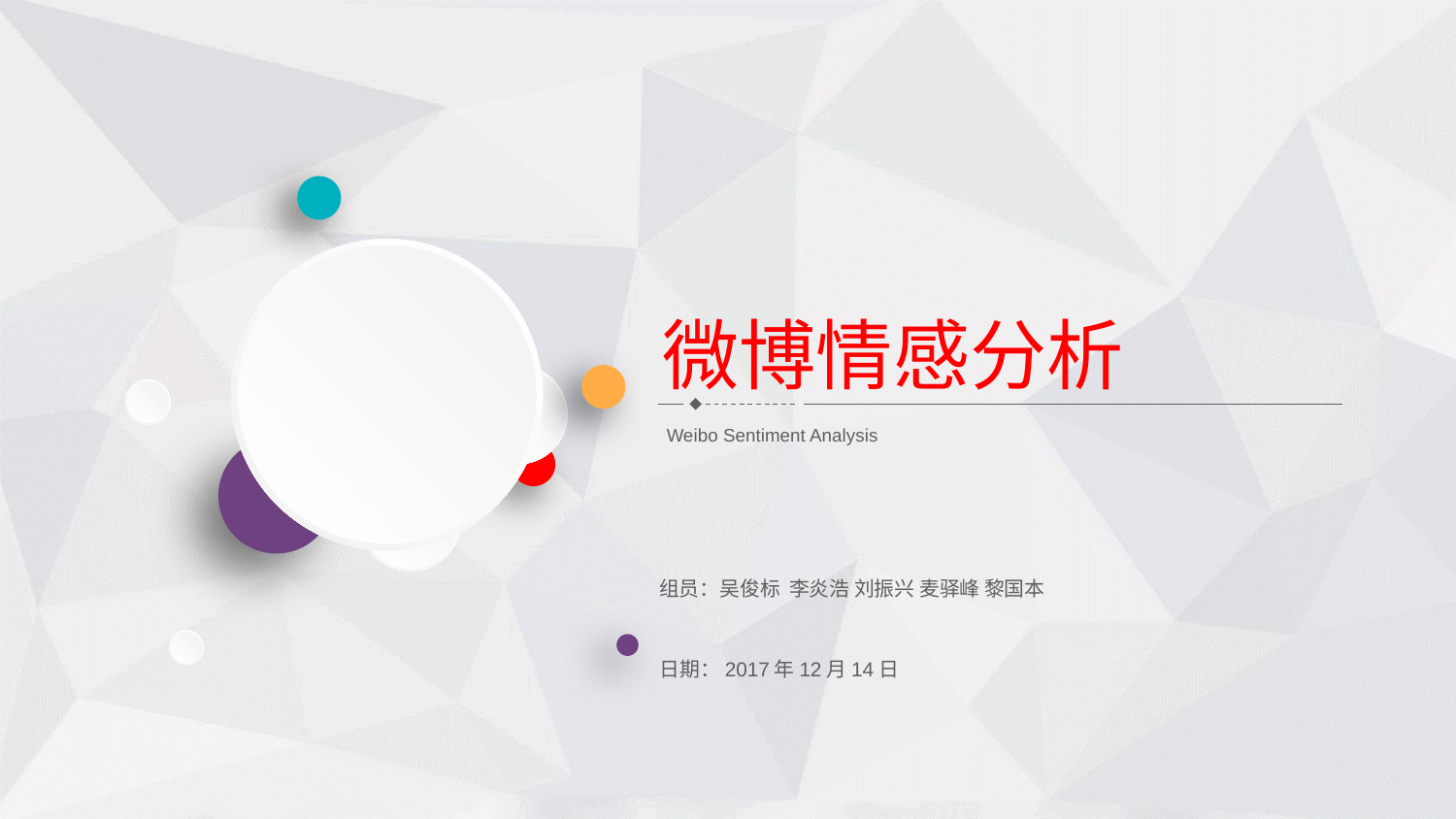

微博情感分析

Weibo Sentiment Analysis

组员：吴俊标  李炎浩 刘振兴 麦驿峰 黎国本

日期：2017年12月14日